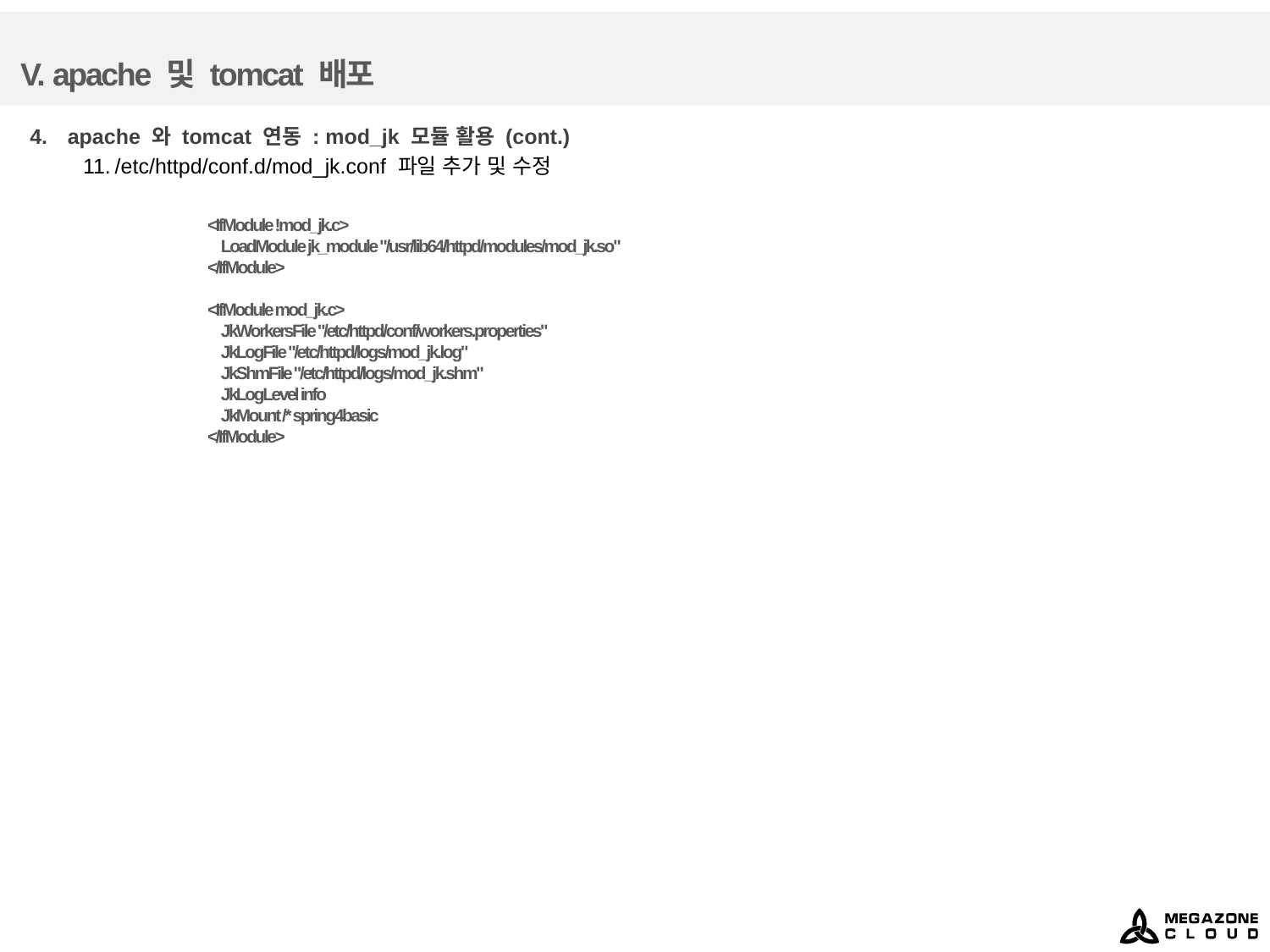

# V. apache 및 tomcat 배포
 apache 와 tomcat 연동 : mod_jk 모듈 활용 (cont.)
/etc/httpd/conf.d/mod_jk.conf 파일 추가 및 수정

<IfModule !mod_jk.c>
    LoadModule jk_module "/usr/lib64/httpd/modules/mod_jk.so"
</IfModule>

<IfModule mod_jk.c>
    JkWorkersFile "/etc/httpd/conf/workers.properties"
    JkLogFile "/etc/httpd/logs/mod_jk.log"
    JkShmFile "/etc/httpd/logs/mod_jk.shm"
    JkLogLevel info
    JkMount /* spring4basic
</IfModule>